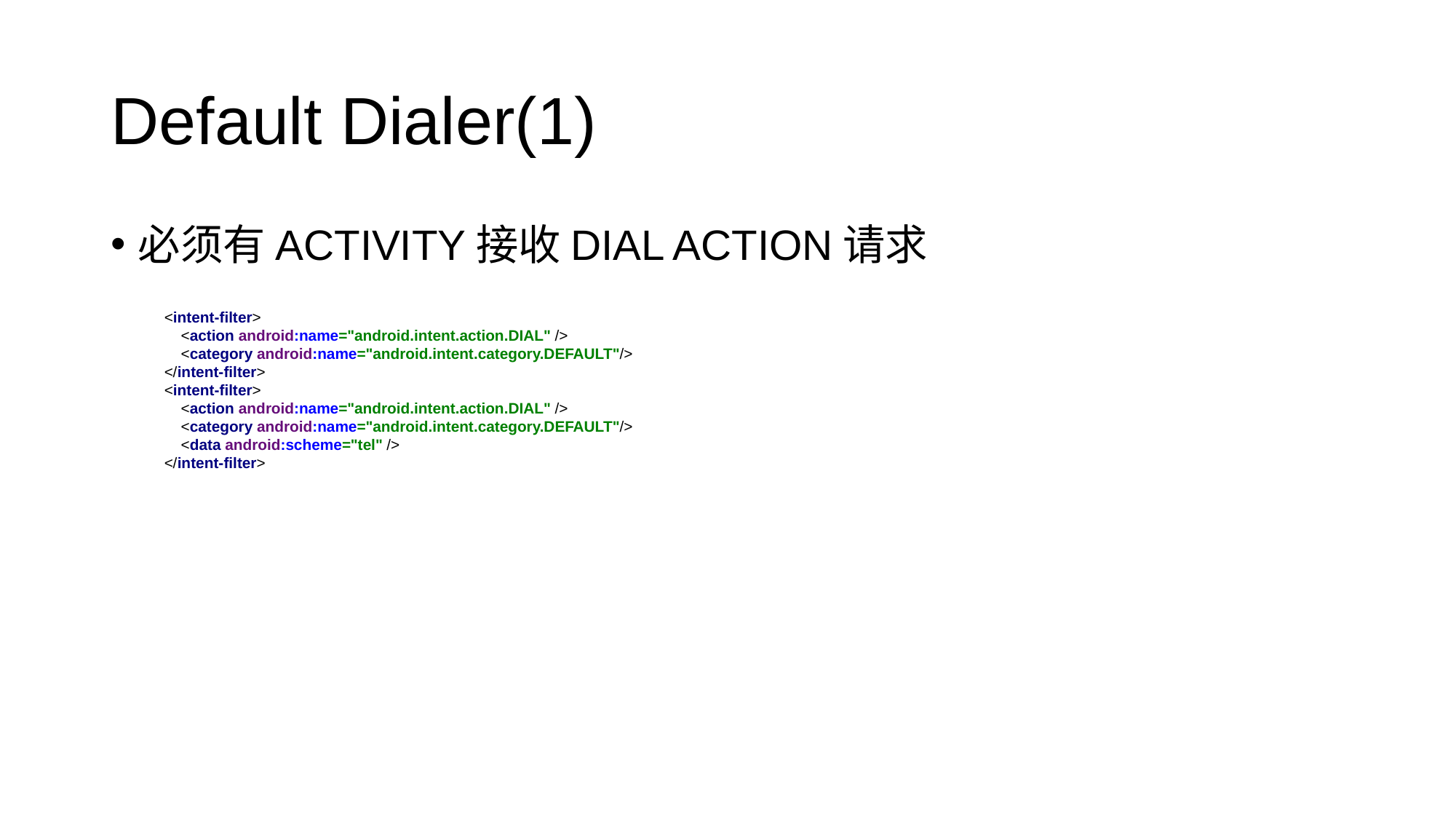

# Default Dialer(1)
必须有ACTIVITY接收DIAL ACTION请求

<intent-filter>
    <action android:name="android.intent.action.DIAL" />
    <category android:name="android.intent.category.DEFAULT"/>
</intent-filter>
<intent-filter>
    <action android:name="android.intent.action.DIAL" />
    <category android:name="android.intent.category.DEFAULT"/>
    <data android:scheme="tel" />
</intent-filter>